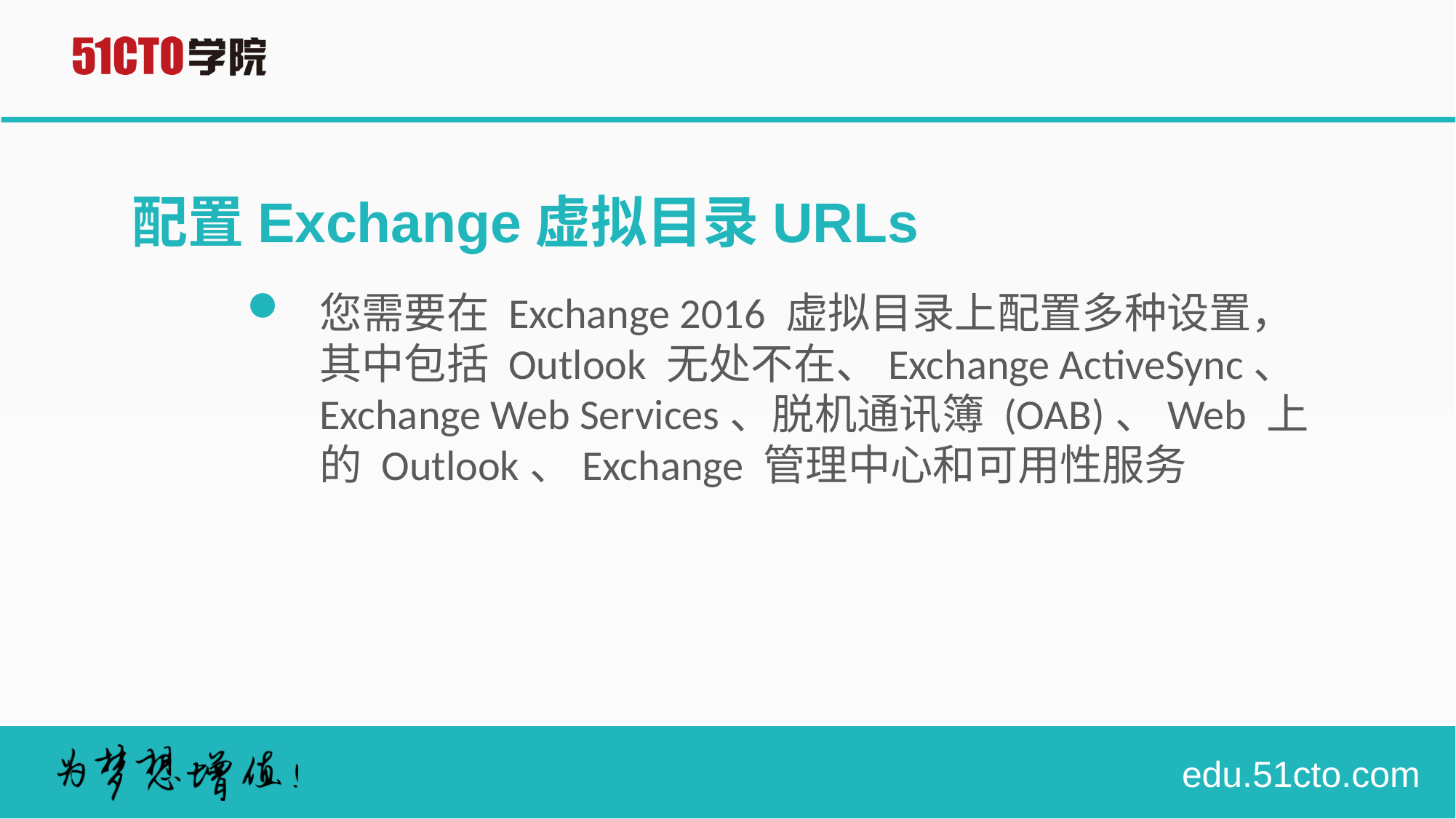

# 配置Exchange虚拟目录URLs
您需要在 Exchange 2016 虚拟目录上配置多种设置，其中包括 Outlook 无处不在、Exchange ActiveSync、Exchange Web Services、脱机通讯簿 (OAB)、Web 上的 Outlook、Exchange 管理中心和可用性服务